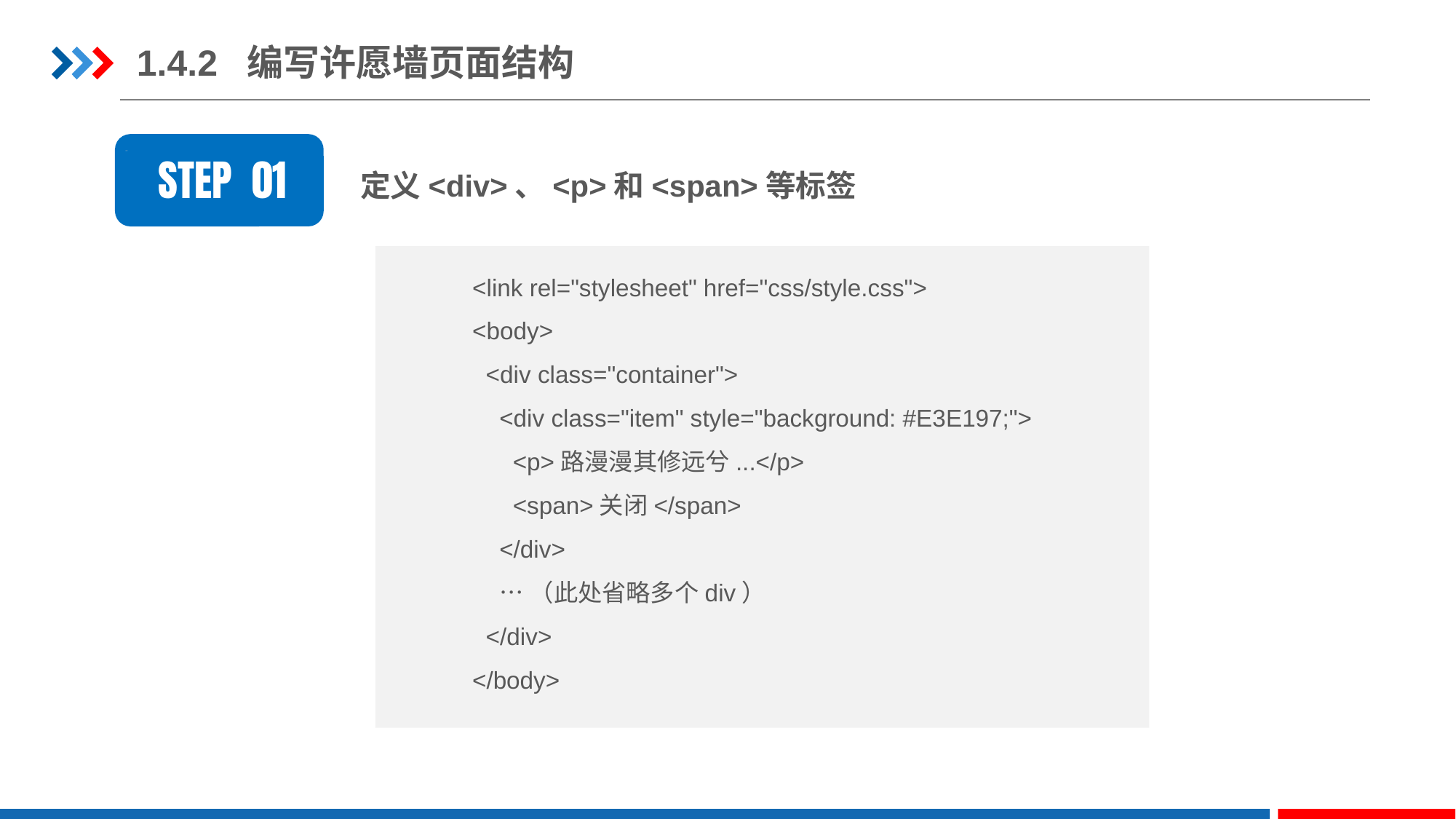

1.4.2  编写许愿墙页面结构

定义<div>、<p>和<span>等标签
STEP  01

<link rel="stylesheet" href="css/style.css">
<body>
  <div class="container">
    <div class="item" style="background: #E3E197;">
      <p>路漫漫其修远兮...</p>
      <span>关闭</span>
    </div>
     …（此处省略多个div）
  </div>
</body>